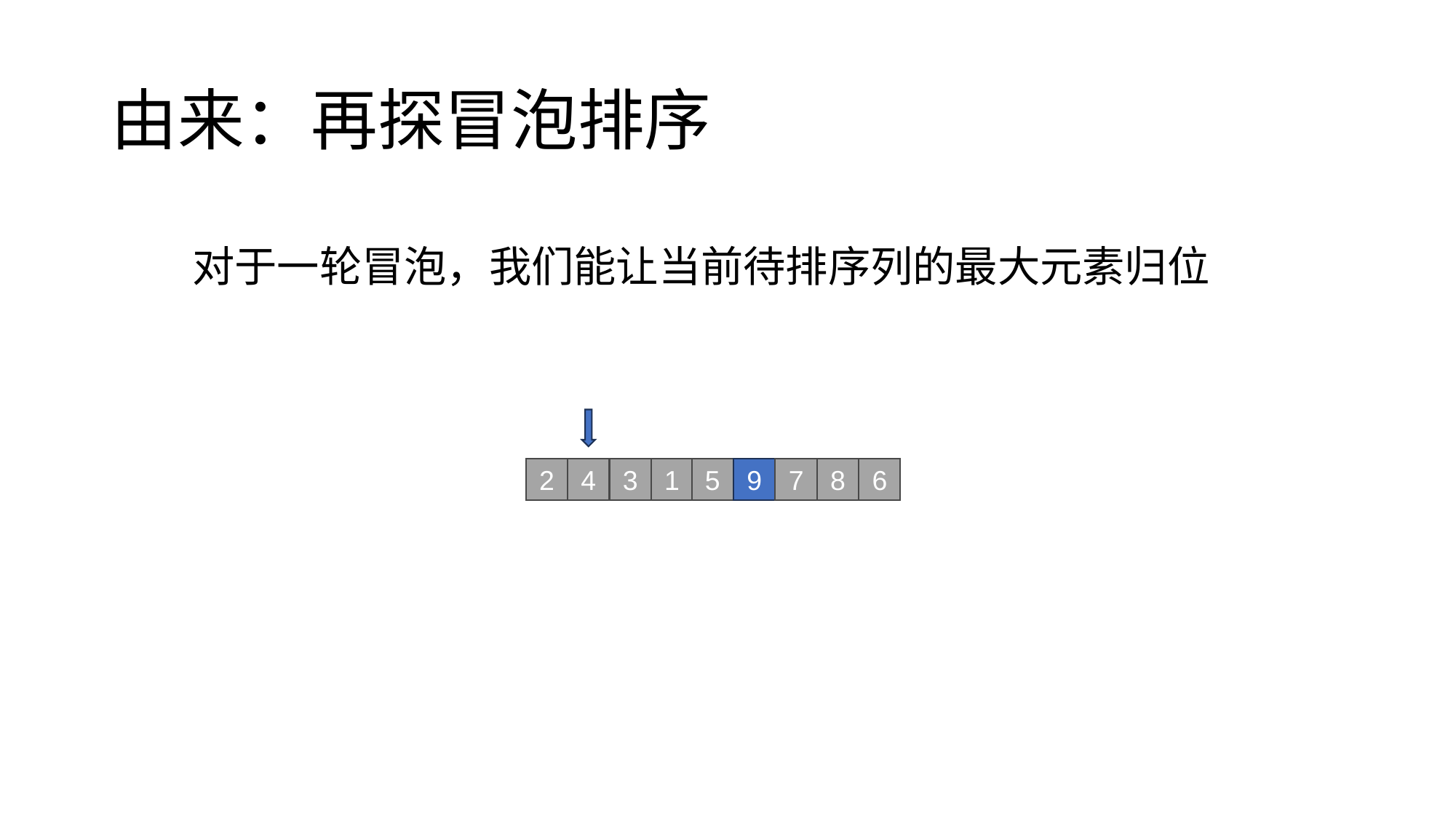

# 由来：再探冒泡排序
对于一轮冒泡，我们能让当前待排序列的最大元素归位

2
4
3
1
5
9
7
8
6